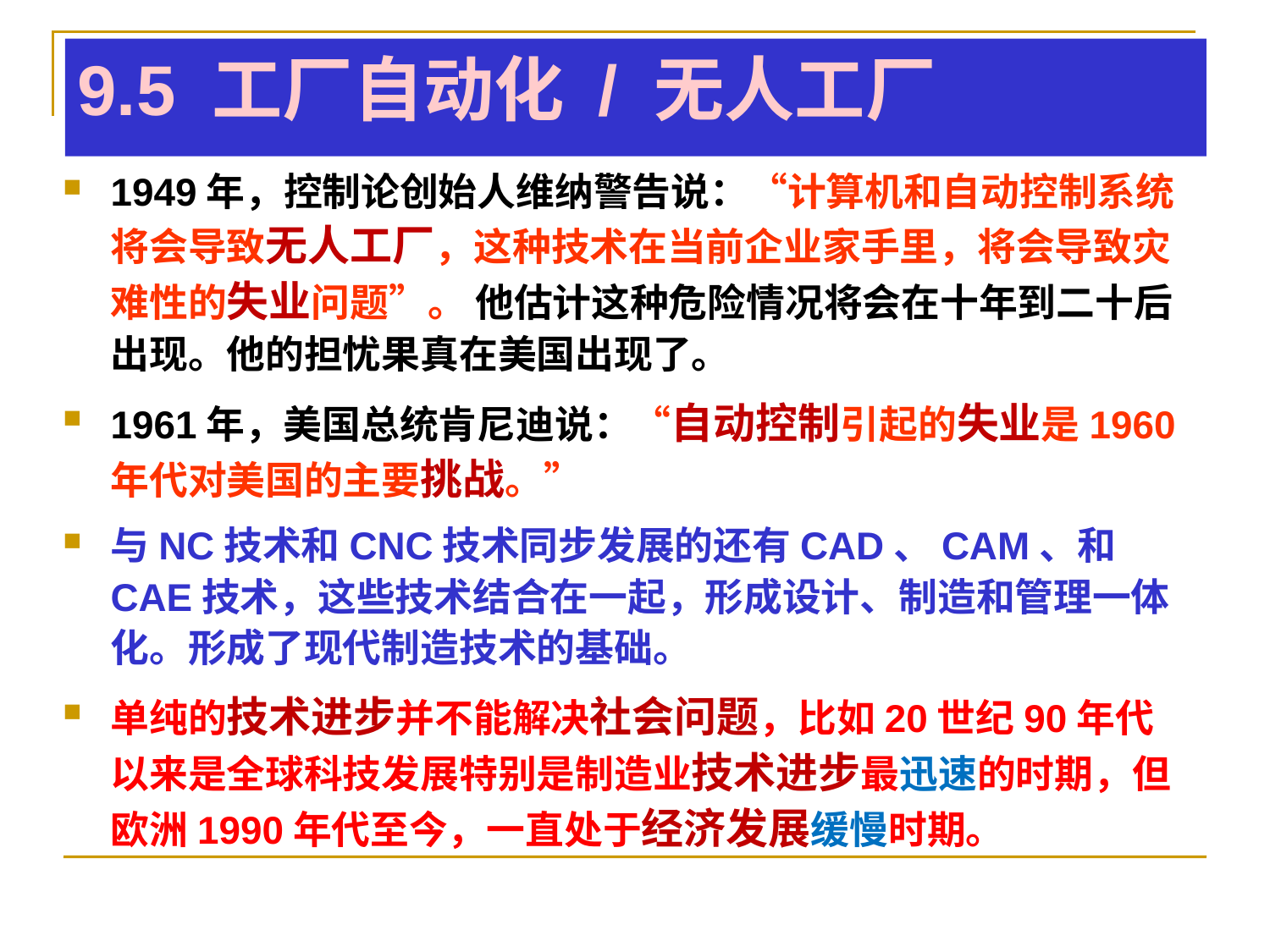

# 9.5 工厂自动化 / 无人工厂
1949年，控制论创始人维纳警告说：“计算机和自动控制系统将会导致无人工厂，这种技术在当前企业家手里，将会导致灾难性的失业问题”。 他估计这种危险情况将会在十年到二十后出现。他的担忧果真在美国出现了。
1961年，美国总统肯尼迪说：“自动控制引起的失业是1960年代对美国的主要挑战。”
与NC技术和CNC技术同步发展的还有CAD、CAM、和CAE技术，这些技术结合在一起，形成设计、制造和管理一体化。形成了现代制造技术的基础。
单纯的技术进步并不能解决社会问题，比如20世纪90年代以来是全球科技发展特别是制造业技术进步最迅速的时期，但欧洲1990年代至今，一直处于经济发展缓慢时期。

57